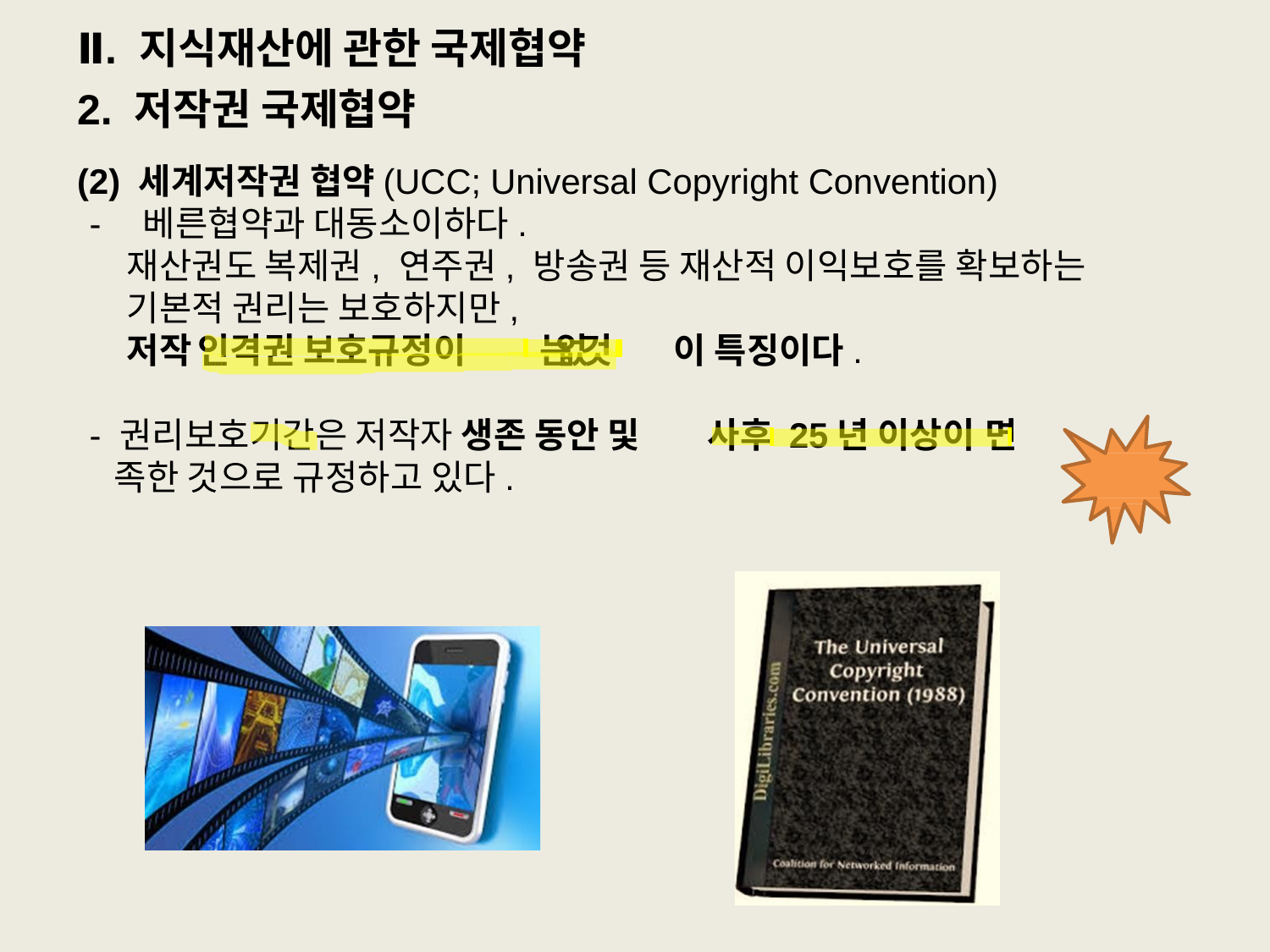

# Ⅱ. 지식재산에 관한 국제협약
2. 저작권 국제협약
(2) 세계저작권 협약(UCC; Universal Copyright Convention)
-	베른협약과 대동소이하다.
재산권도 복제권, 연주권, 방송권 등 재산적 이익보호를 확보하는
기본적 권리는 보호하지만,
저작	없	이 특징이다.
인격권 보호규정이
는 것

사후 25년 이상이
- 권리보호기간은 저작자 생존 동안 및
족한 것으로 규정하고 있다.
면